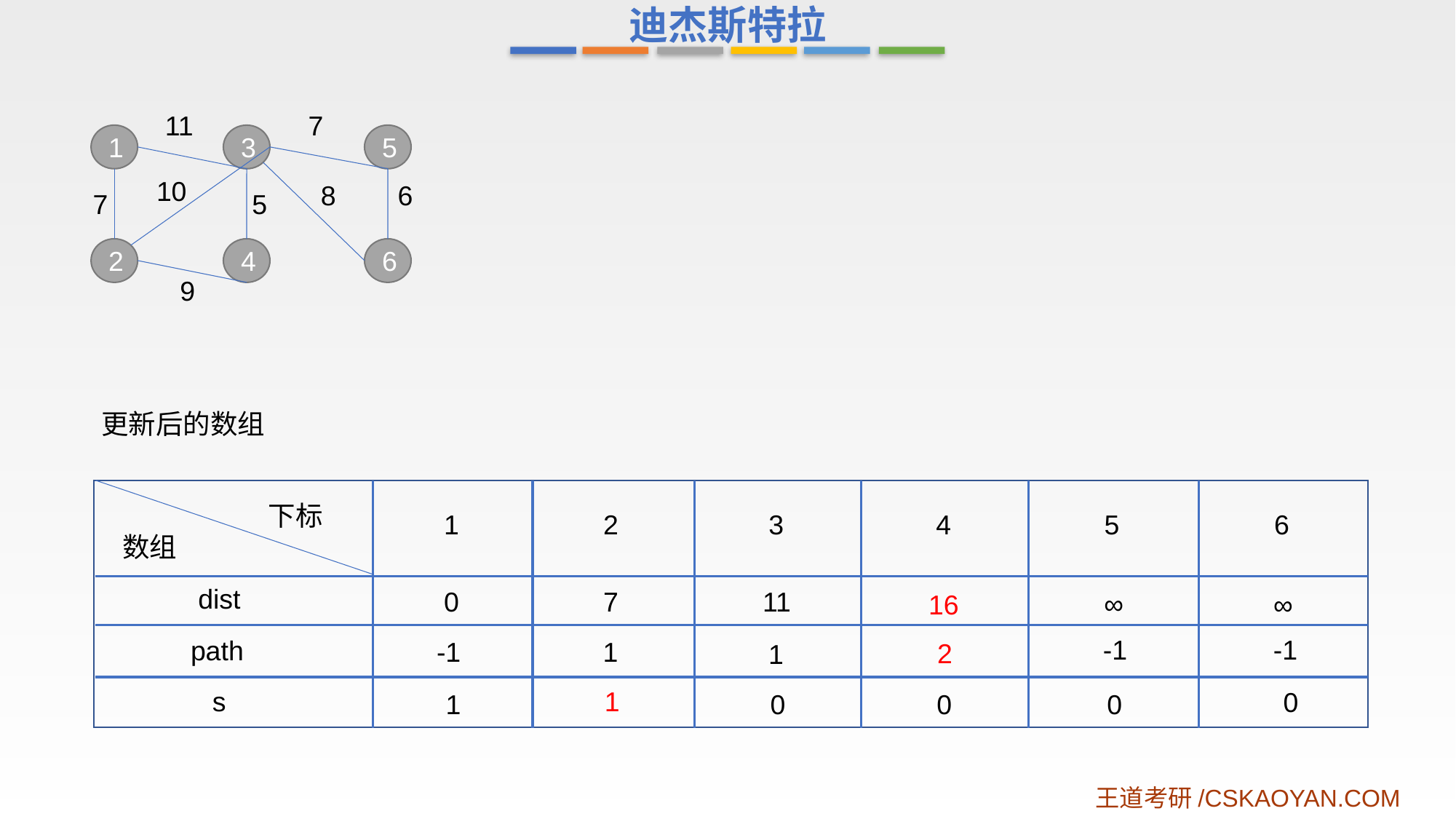

迪杰斯特拉

11
7
1
5
3
10
8
6
7
5
2
4
6
9
更新后的数组

下标
2
3
4
5
6
1
数组
dist
0
7
11
∞
16
∞
-1
-1
path
-1
1
2
1
1
s
0
1
0
0
0
王道考研/CSKAOYAN.COM